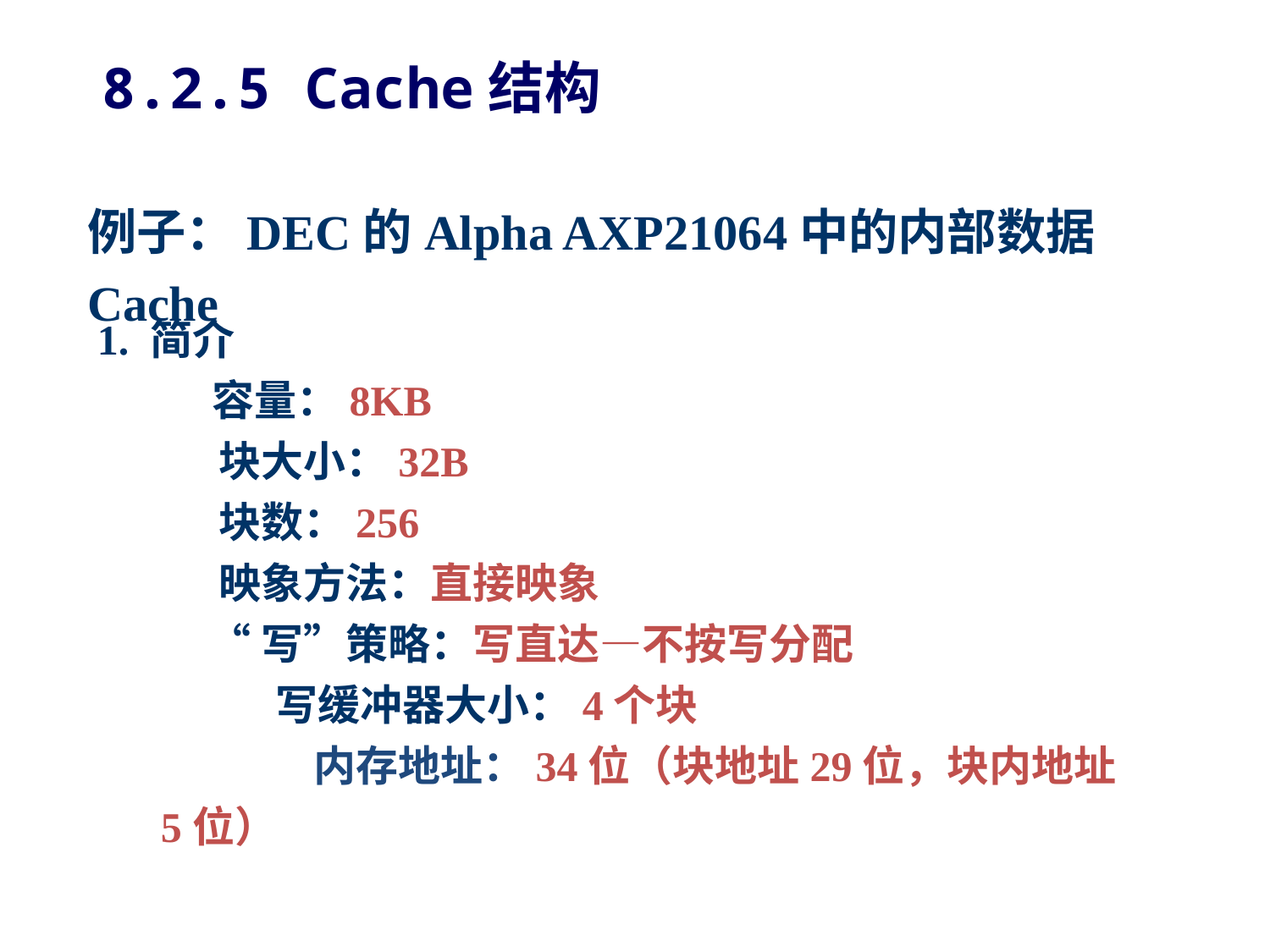

8.2.5 Cache结构
例子：DEC的Alpha AXP21064中的内部数据Cache
1. 简介
           容量：8KB
     块大小：32B
     块数：256
     映象方法：直接映象
     “写”策略：写直达—不按写分配
           写缓冲器大小：4个块
               内存地址：34位（块地址29位，块内地址5位）